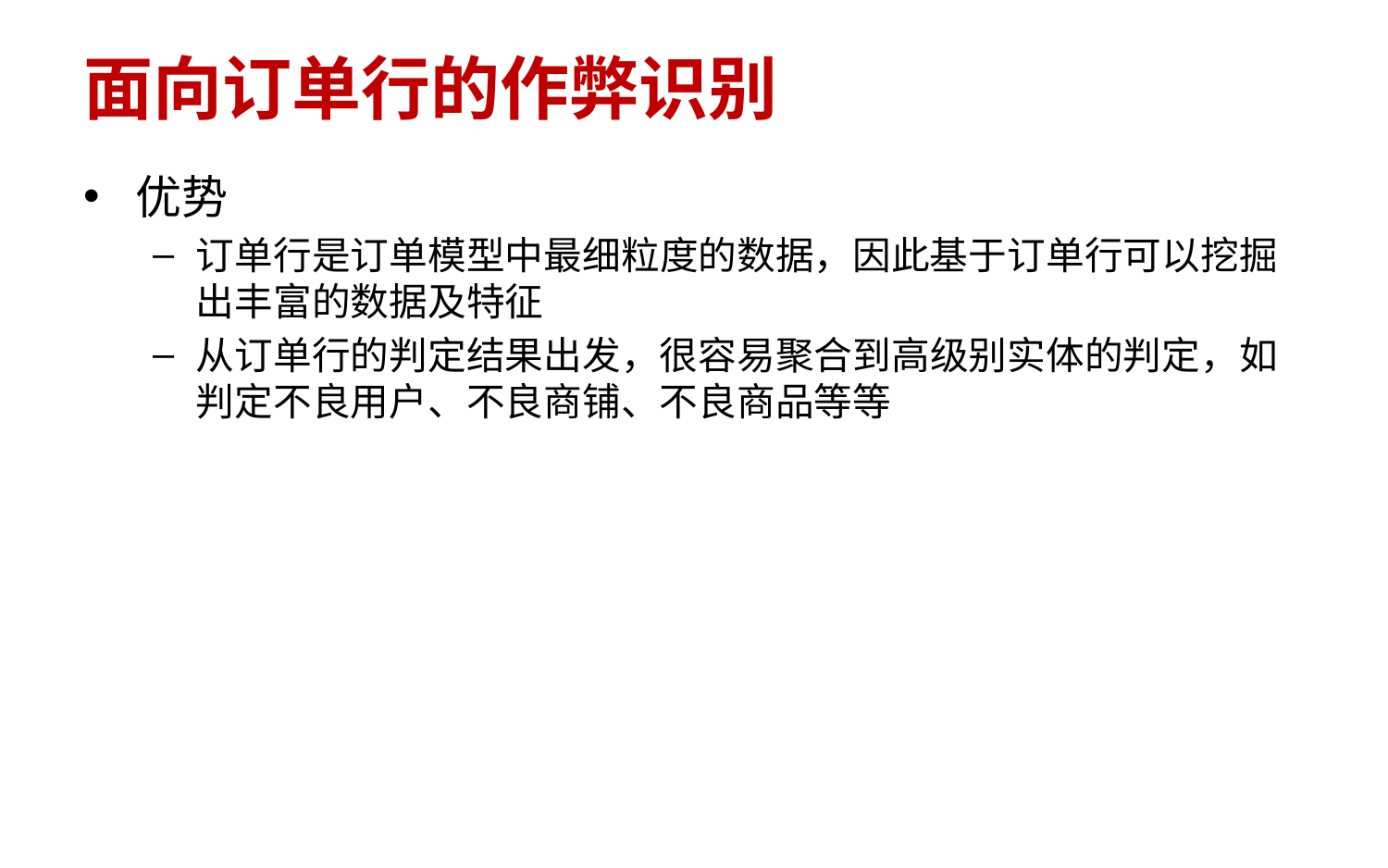

# 面向订单行的作弊识别
优势
订单行是订单模型中最细粒度的数据，因此基于订单行可以挖掘出丰富的数据及特征
从订单行的判定结果出发，很容易聚合到高级别实体的判定，如判定不良用户、不良商铺、不良商品等等